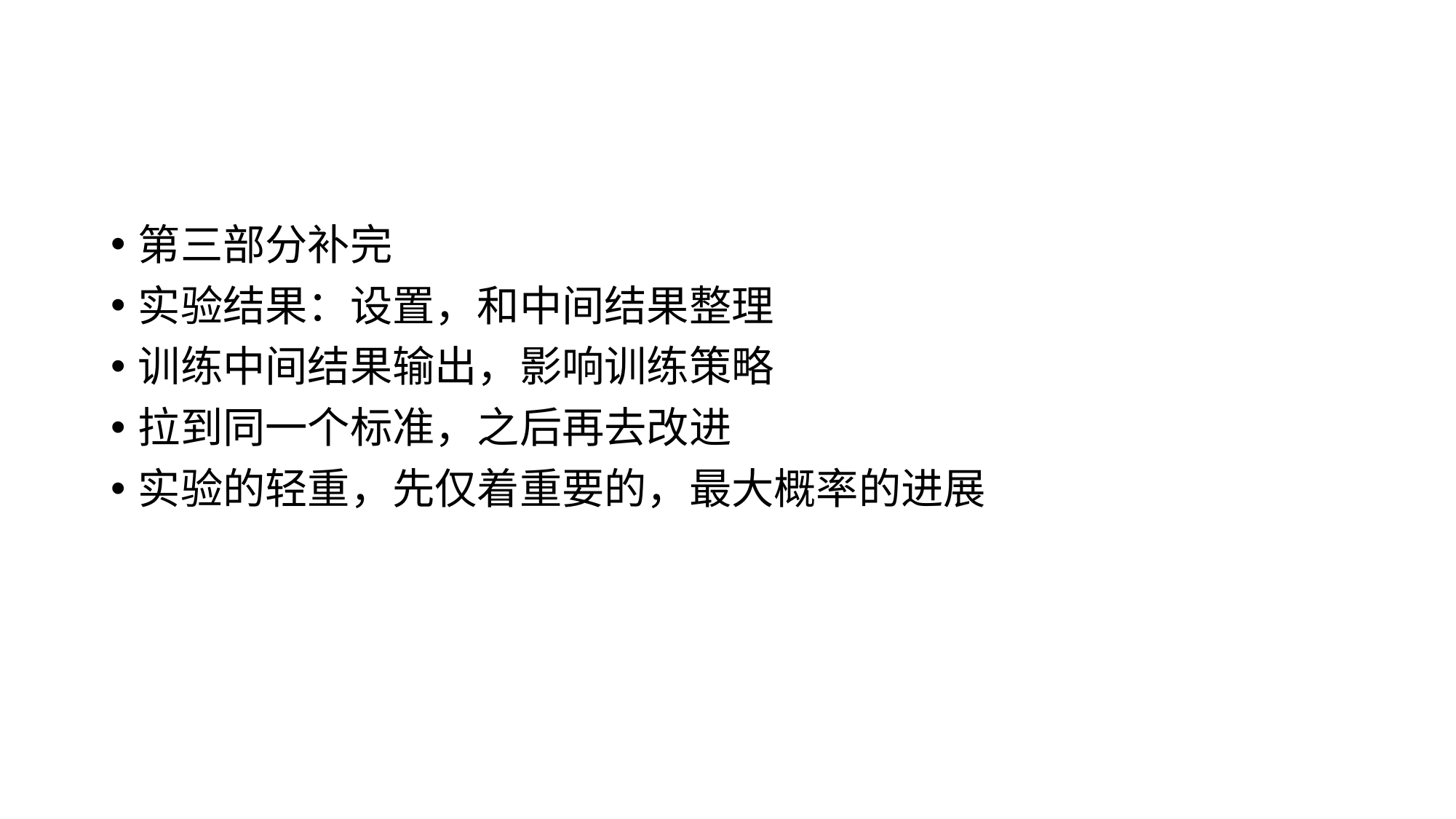

#
第三部分补完
实验结果：设置，和中间结果整理
训练中间结果输出，影响训练策略
拉到同一个标准，之后再去改进
实验的轻重，先仅着重要的，最大概率的进展